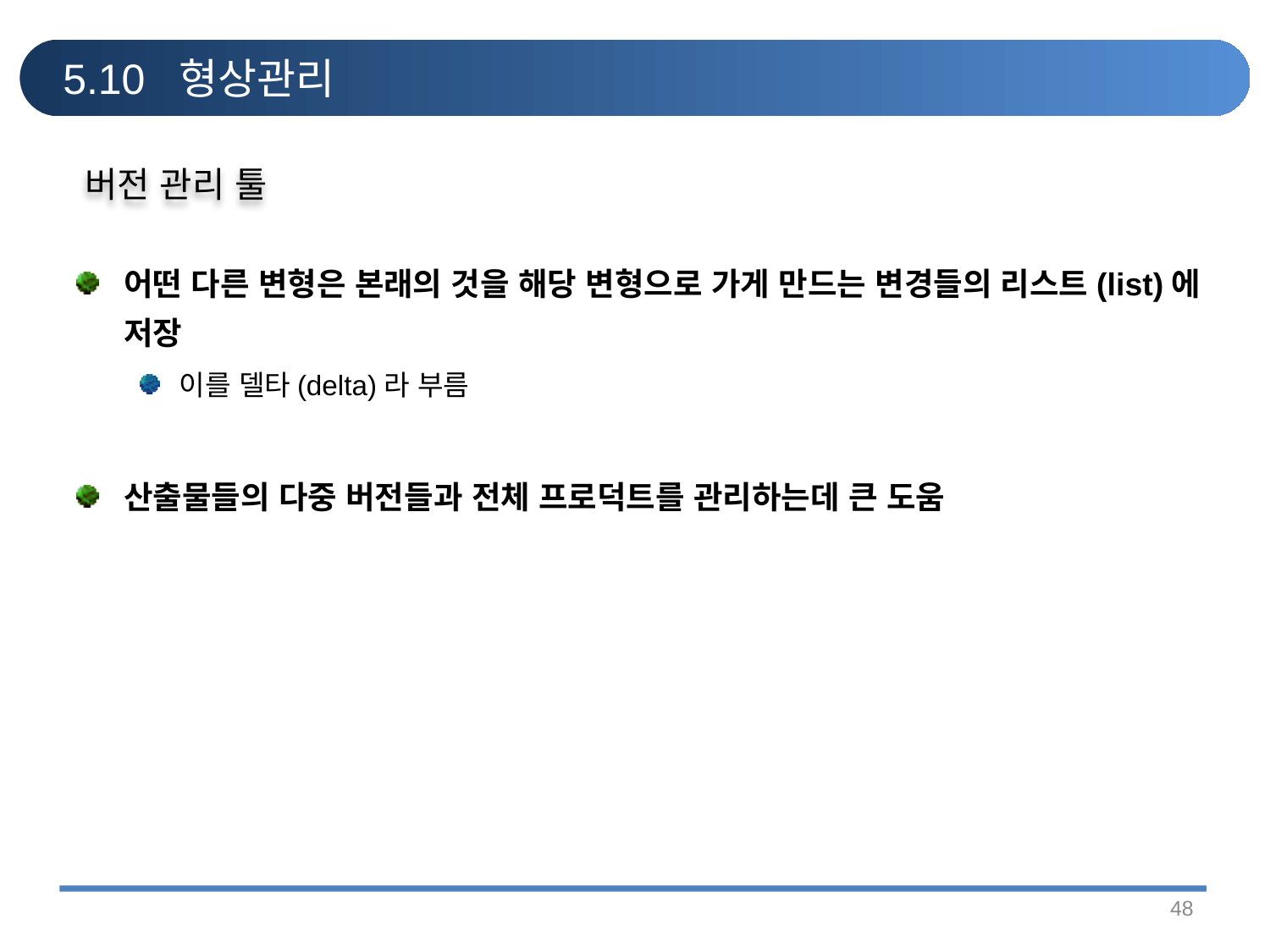

# 5.10  형상관리
버전 관리 툴
어떤 다른 변형은 본래의 것을 해당 변형으로 가게 만드는 변경들의 리스트(list)에 저장
이를 델타(delta)라 부름

산출물들의 다중 버전들과 전체 프로덕트를 관리하는데 큰 도움

48